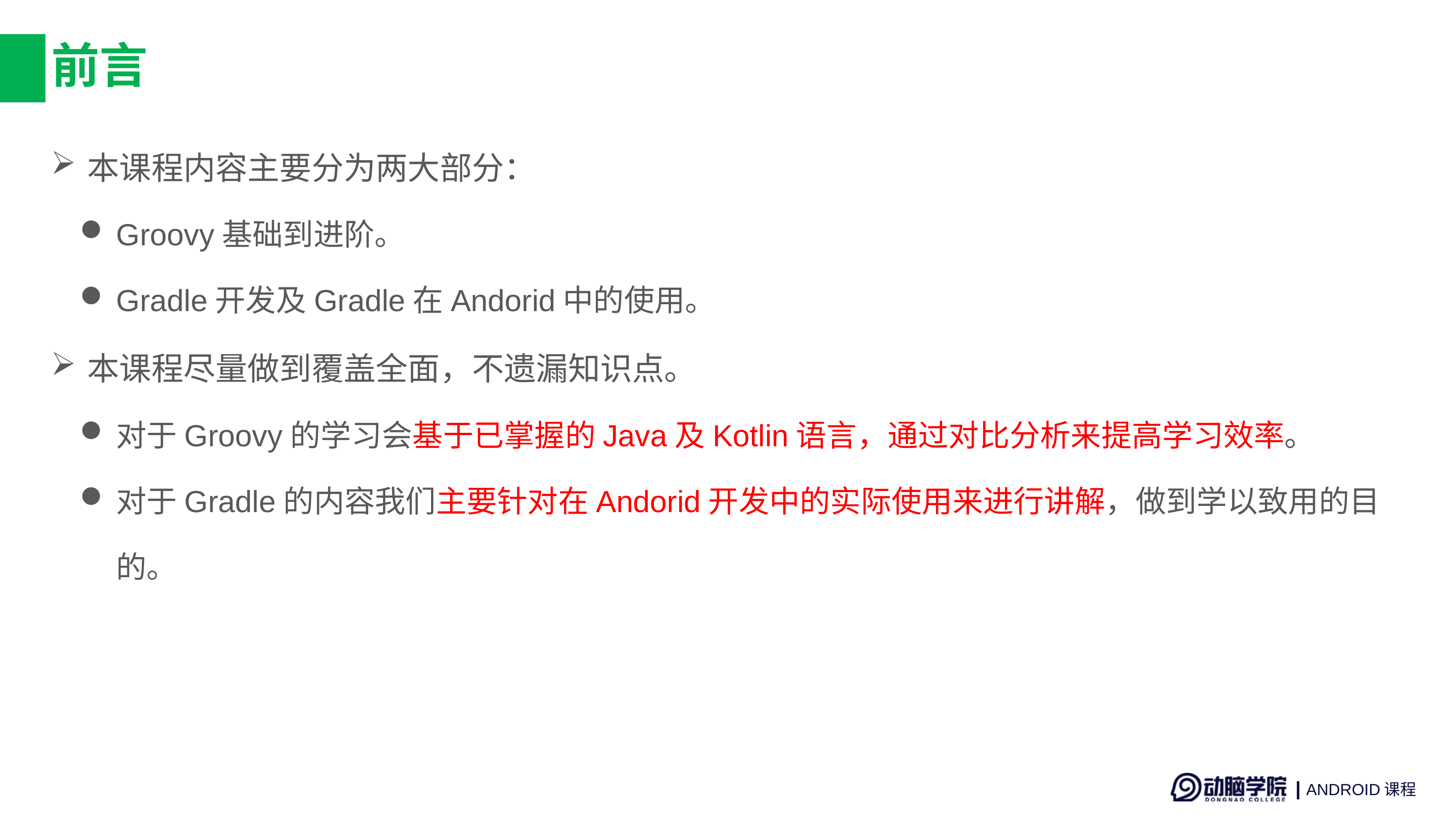

# 前言
本课程内容主要分为两大部分：
Groovy基础到进阶。
Gradle开发及Gradle在Andorid中的使用。
本课程尽量做到覆盖全面，不遗漏知识点。
对于Groovy的学习会基于已掌握的Java及Kotlin语言，通过对比分析来提高学习效率。
对于Gradle的内容我们主要针对在Andorid开发中的实际使用来进行讲解，做到学以致用的目的。